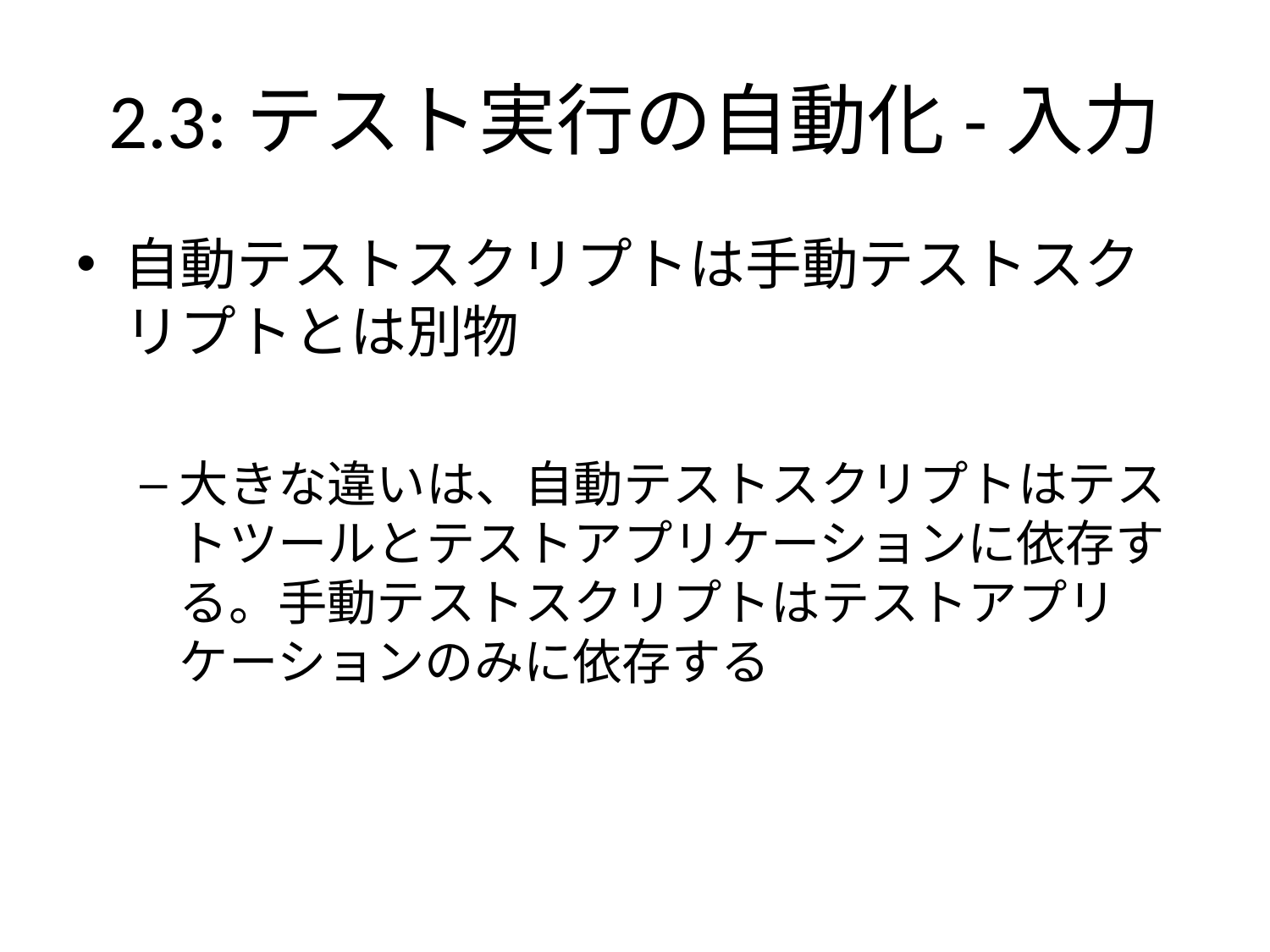

# 2.3:テスト実行の自動化-入力
自動テストスクリプトは手動テストスクリプトとは別物

大きな違いは、自動テストスクリプトはテストツールとテストアプリケーションに依存する。手動テストスクリプトはテストアプリケーションのみに依存する